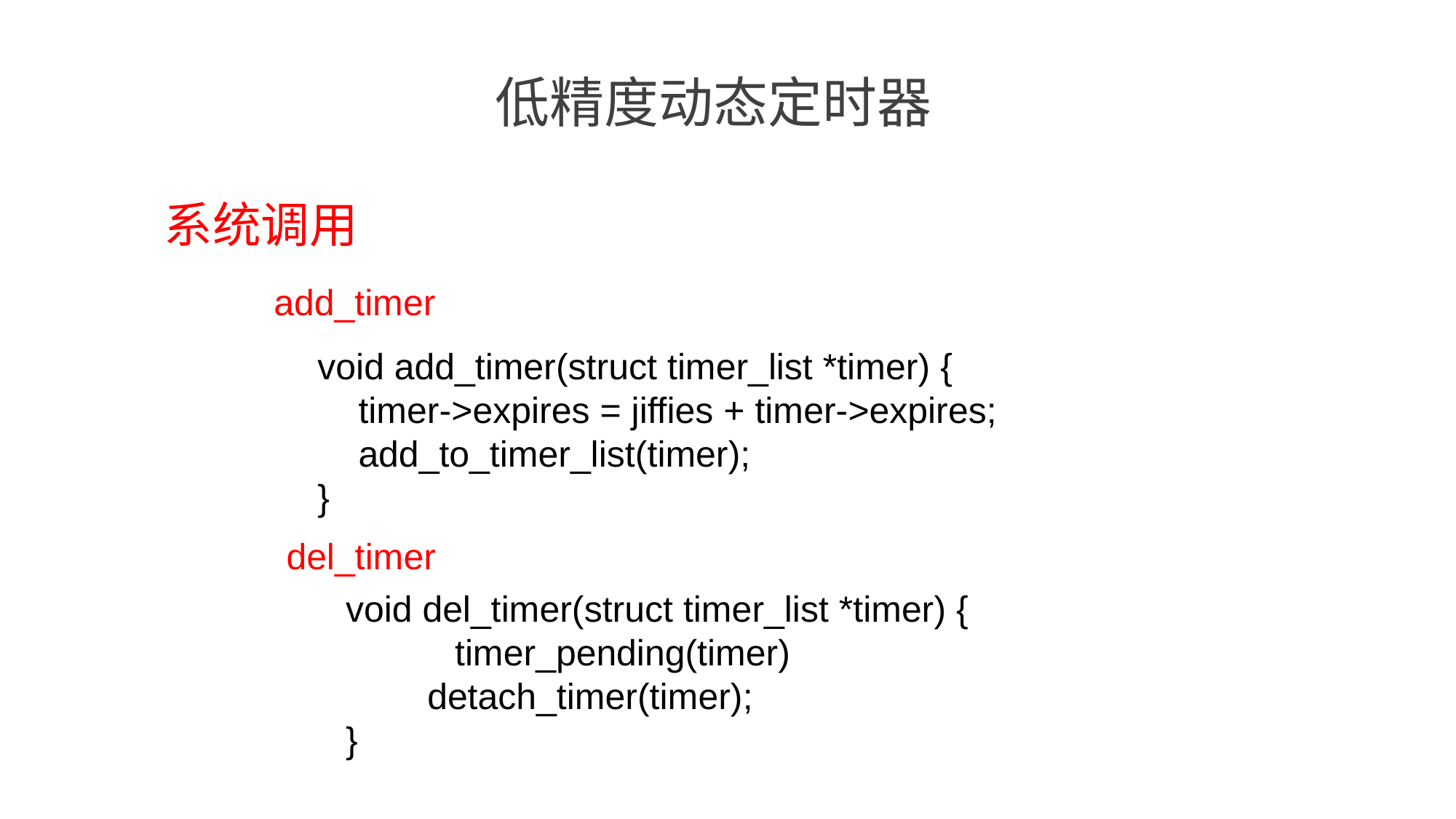

低精度动态定时器

系统调用
add_timer
void add_timer(struct timer_list *timer) {
    timer->expires = jiffies + timer->expires;
    add_to_timer_list(timer);
}
del_timer
void del_timer(struct timer_list *timer) {
        	timer_pending(timer)
        detach_timer(timer);
}